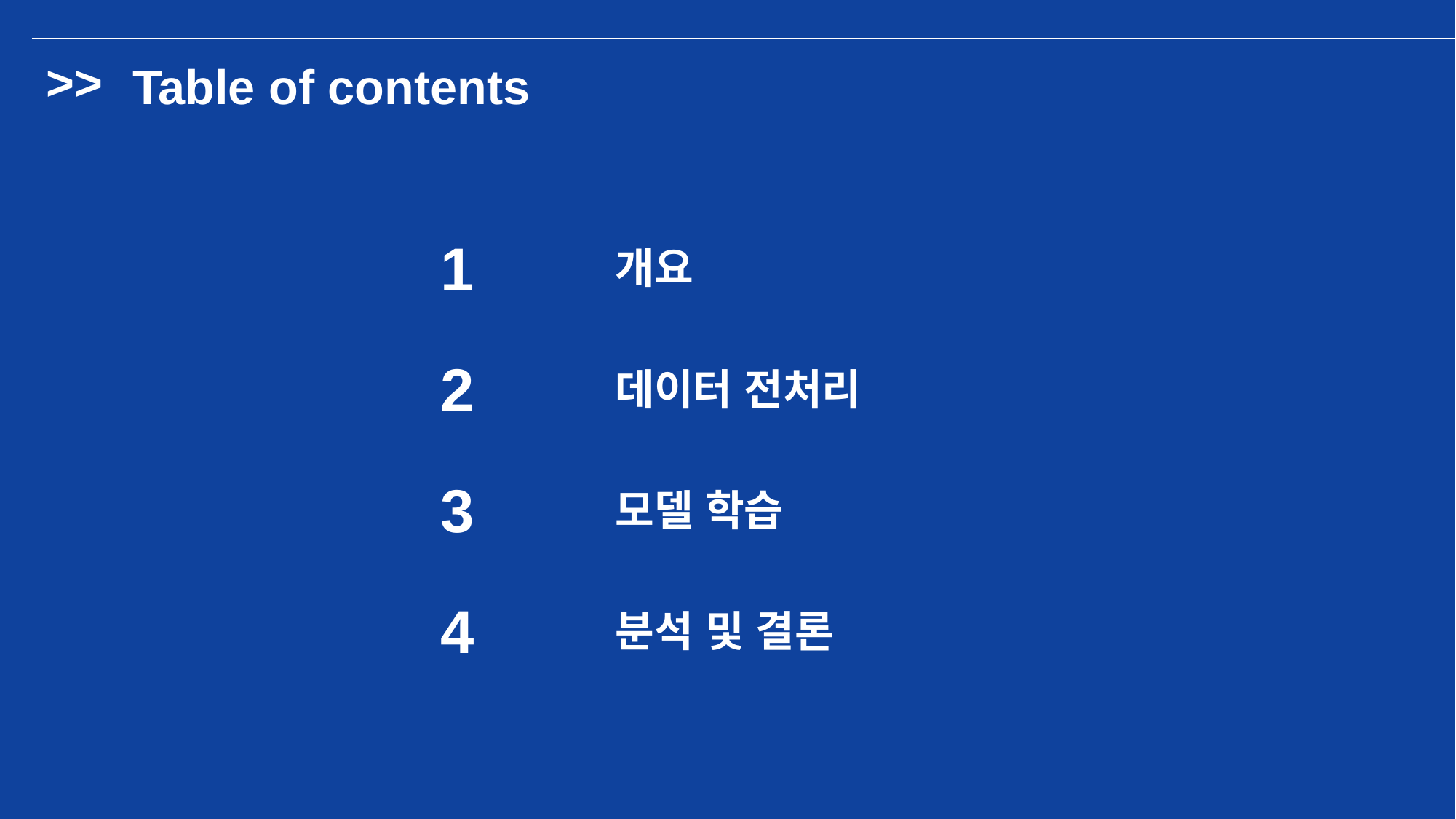

>>
Table of contents
1
개요
2
데이터 전처리
3
모델 학습
4
분석 및 결론